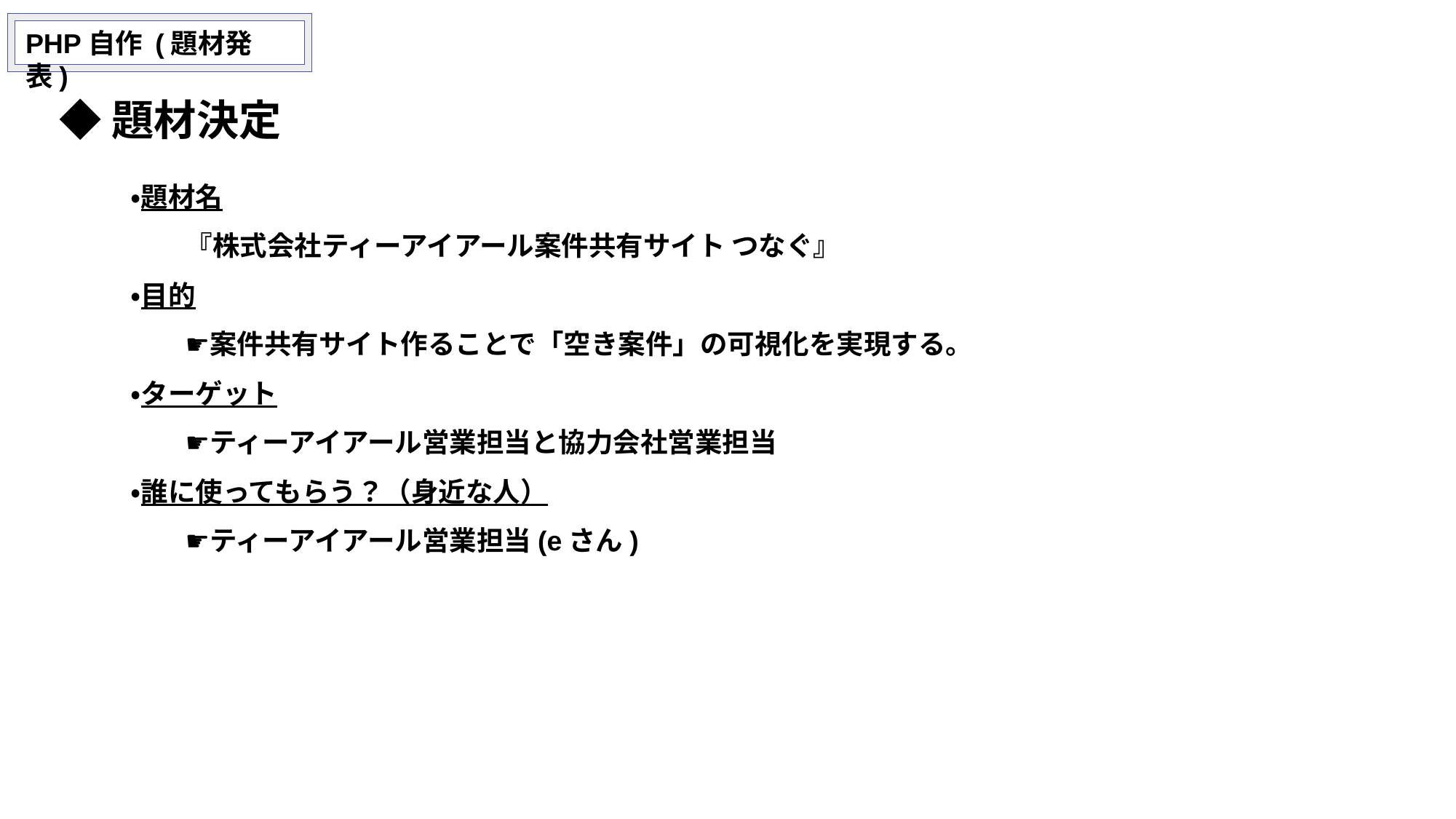

PHP自作 (題材発表)
◆題材決定
・題材名
　　『株式会社ティーアイアール案件共有サイト つなぐ』
・目的
　　☛案件共有サイト作ることで「空き案件」の可視化を実現する。
・ターゲット
　　☛ティーアイアール営業担当と協力会社営業担当
・誰に使ってもらう？（身近な人）
　　☛ティーアイアール営業担当(eさん)